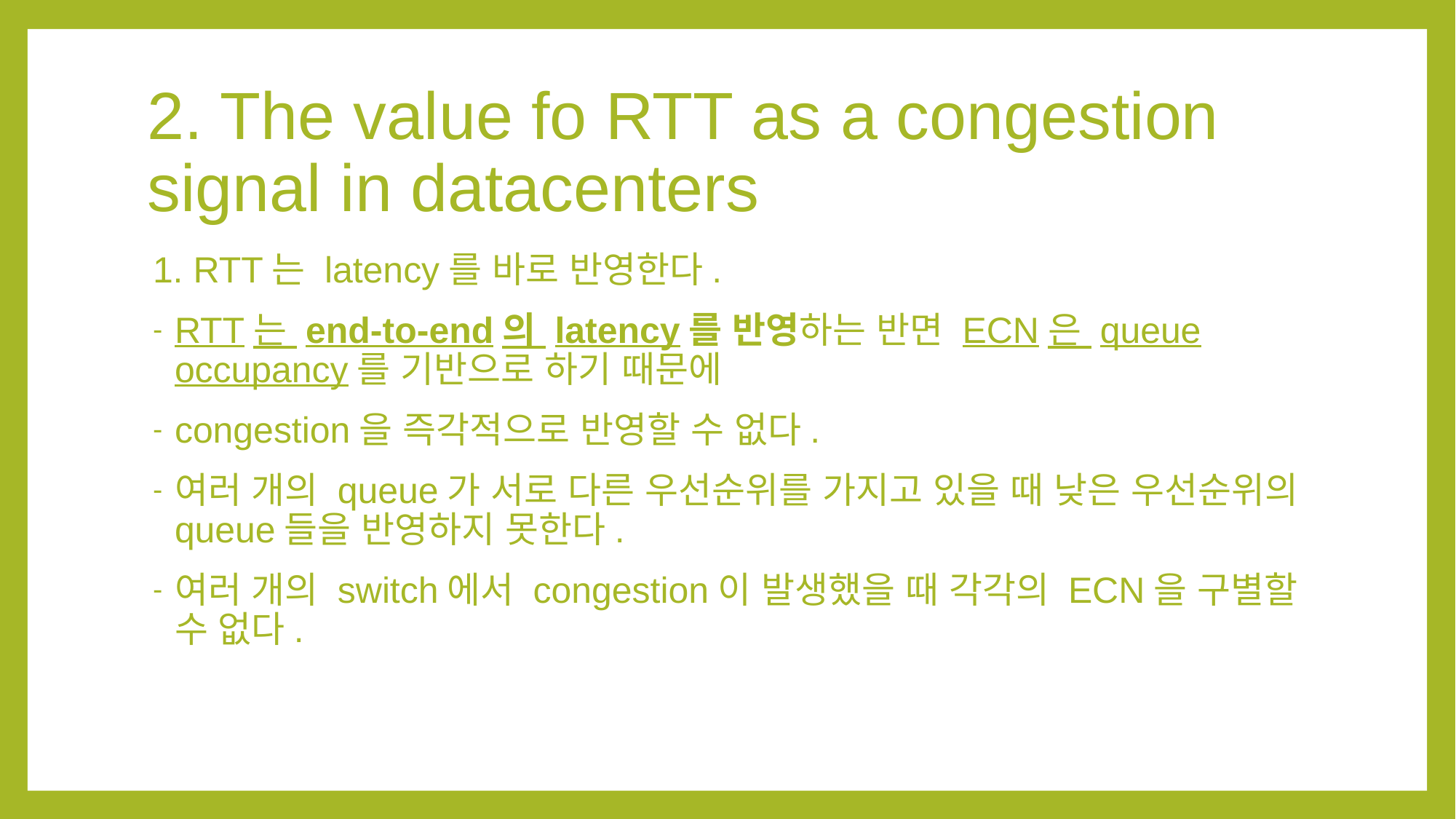

# 2. The value fo RTT as a congestion signal in datacenters
1. RTT는 latency를 바로 반영한다.
RTT는 end-to-end의 latency를 반영하는 반면 ECN은 queue occupancy를 기반으로 하기 때문에
congestion을 즉각적으로 반영할 수 없다.
여러 개의 queue가 서로 다른 우선순위를 가지고 있을 때 낮은 우선순위의 queue들을 반영하지 못한다.
여러 개의 switch에서 congestion이 발생했을 때 각각의 ECN을 구별할 수 없다.